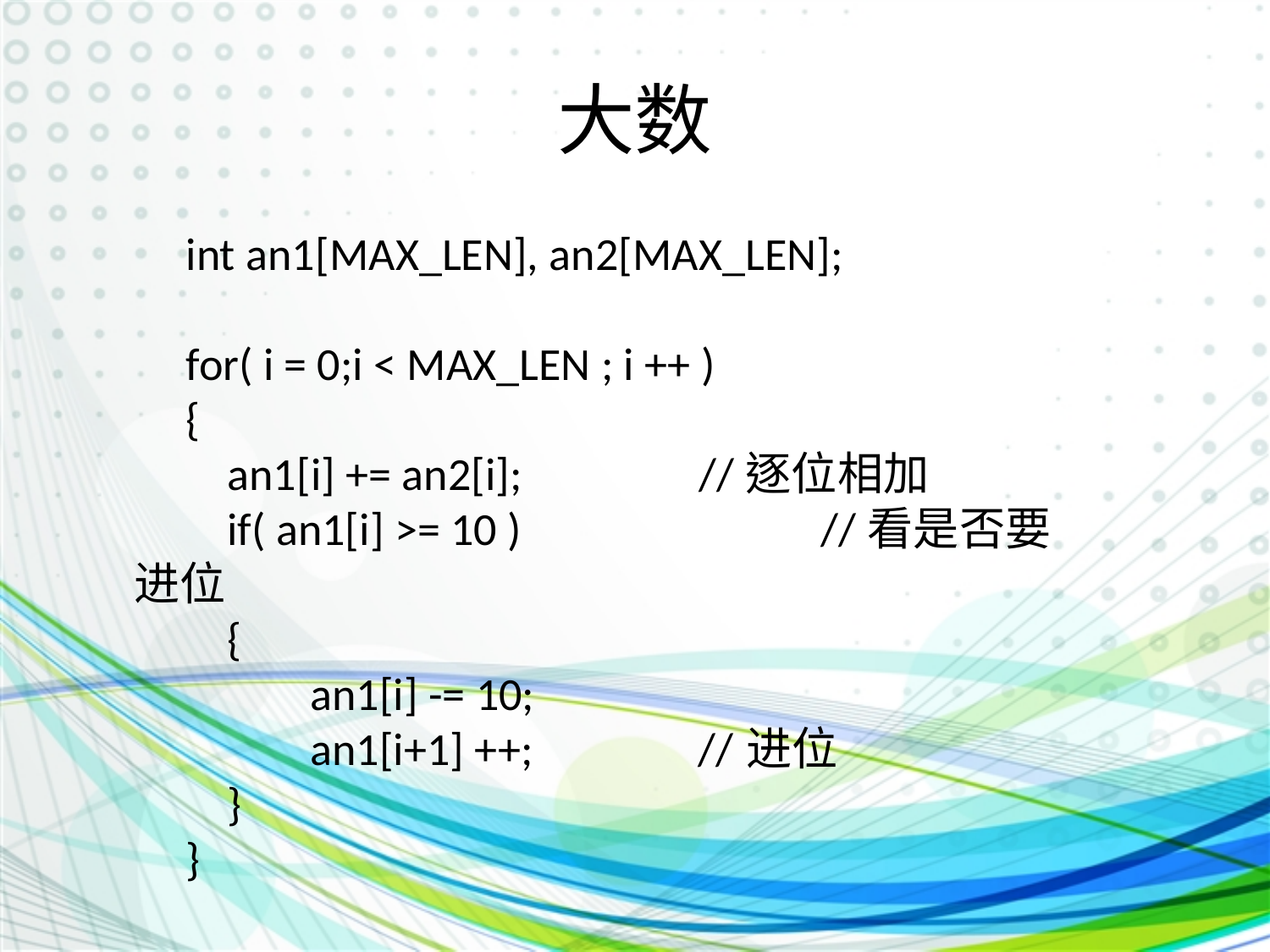

# 大数
     int an1[MAX_LEN], an2[MAX_LEN];

     for( i = 0;i < MAX_LEN ; i ++ )
     {
         an1[i] += an2[i];                 //逐位相加
         if( an1[i] >= 10 )   		     //看是否要进位
         {
                 an1[i] -= 10;
                 an1[i+1] ++;                //进位
         }
     }